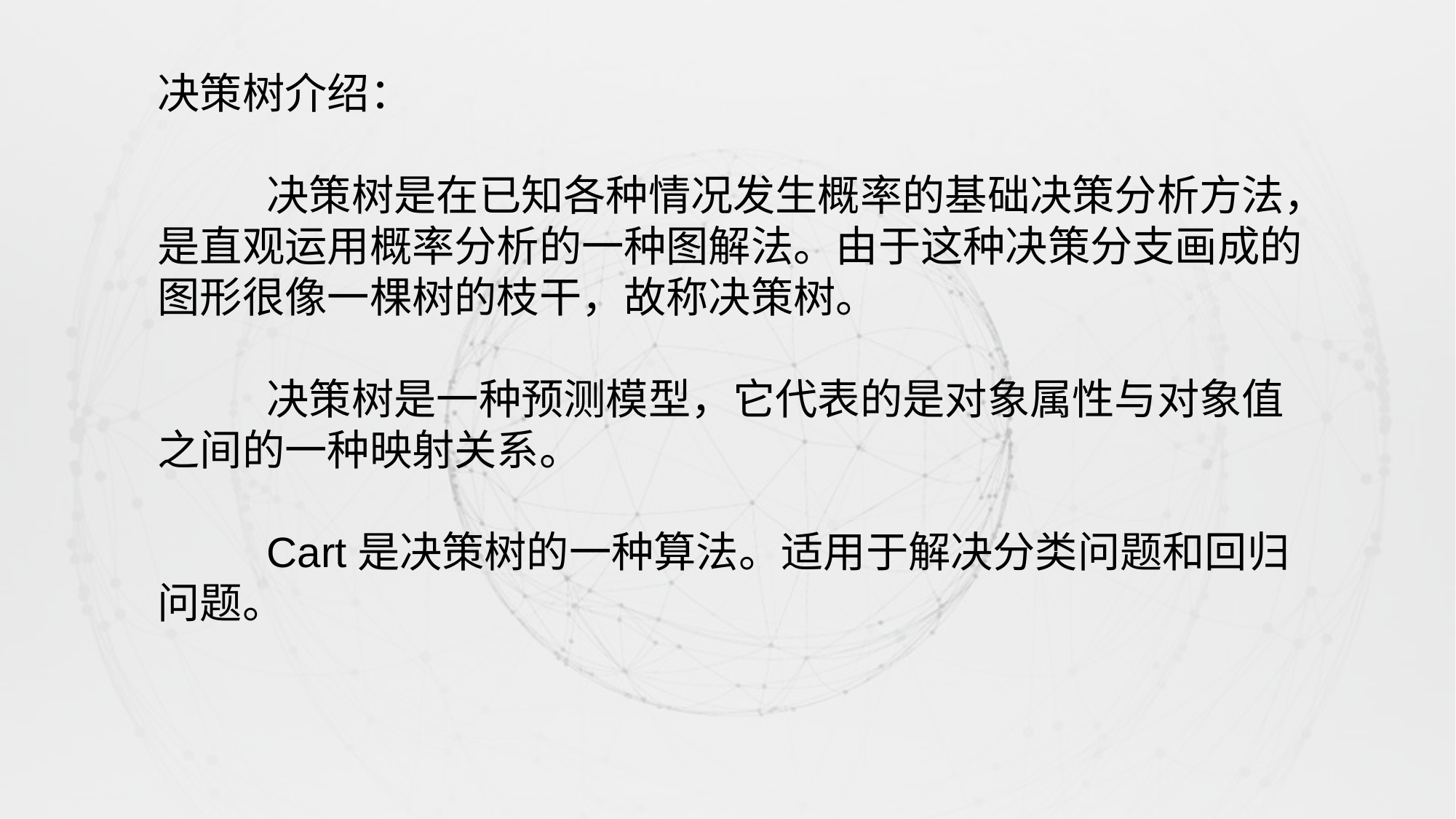

决策树介绍：

	决策树是在已知各种情况发生概率的基础决策分析方法，是直观运用概率分析的一种图解法。由于这种决策分支画成的图形很像一棵树的枝干，故称决策树。

	决策树是一种预测模型，它代表的是对象属性与对象值之间的一种映射关系。

	Cart是决策树的一种算法。适用于解决分类问题和回归问题。